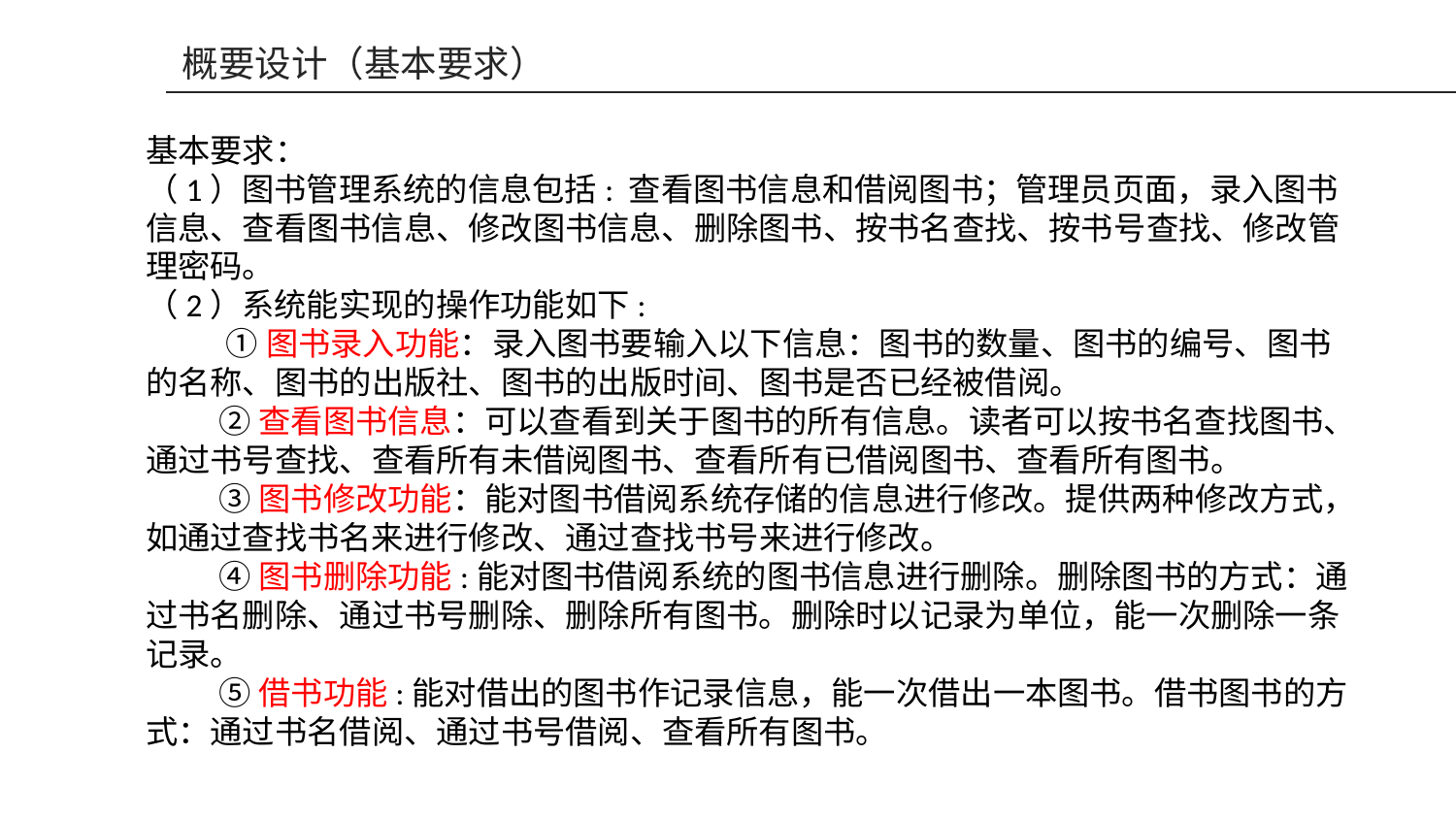

概要设计（基本要求）
基本要求：
（1）图书管理系统的信息包括: 查看图书信息和借阅图书；管理员页面，录入图书信息、查看图书信息、修改图书信息、删除图书、按书名查找、按书号查找、修改管理密码。
（2）系统能实现的操作功能如下:
 ①图书录入功能：录入图书要输入以下信息：图书的数量、图书的编号、图书的名称、图书的出版社、图书的出版时间、图书是否已经被借阅。
②查看图书信息：可以查看到关于图书的所有信息。读者可以按书名查找图书、通过书号查找、查看所有未借阅图书、查看所有已借阅图书、查看所有图书。
③图书修改功能：能对图书借阅系统存储的信息进行修改。提供两种修改方式，如通过查找书名来进行修改、通过查找书号来进行修改。
④图书删除功能:能对图书借阅系统的图书信息进行删除。删除图书的方式：通过书名删除、通过书号删除、删除所有图书。删除时以记录为单位，能一次删除一条记录。
⑤借书功能:能对借出的图书作记录信息，能一次借出一本图书。借书图书的方式：通过书名借阅、通过书号借阅、查看所有图书。